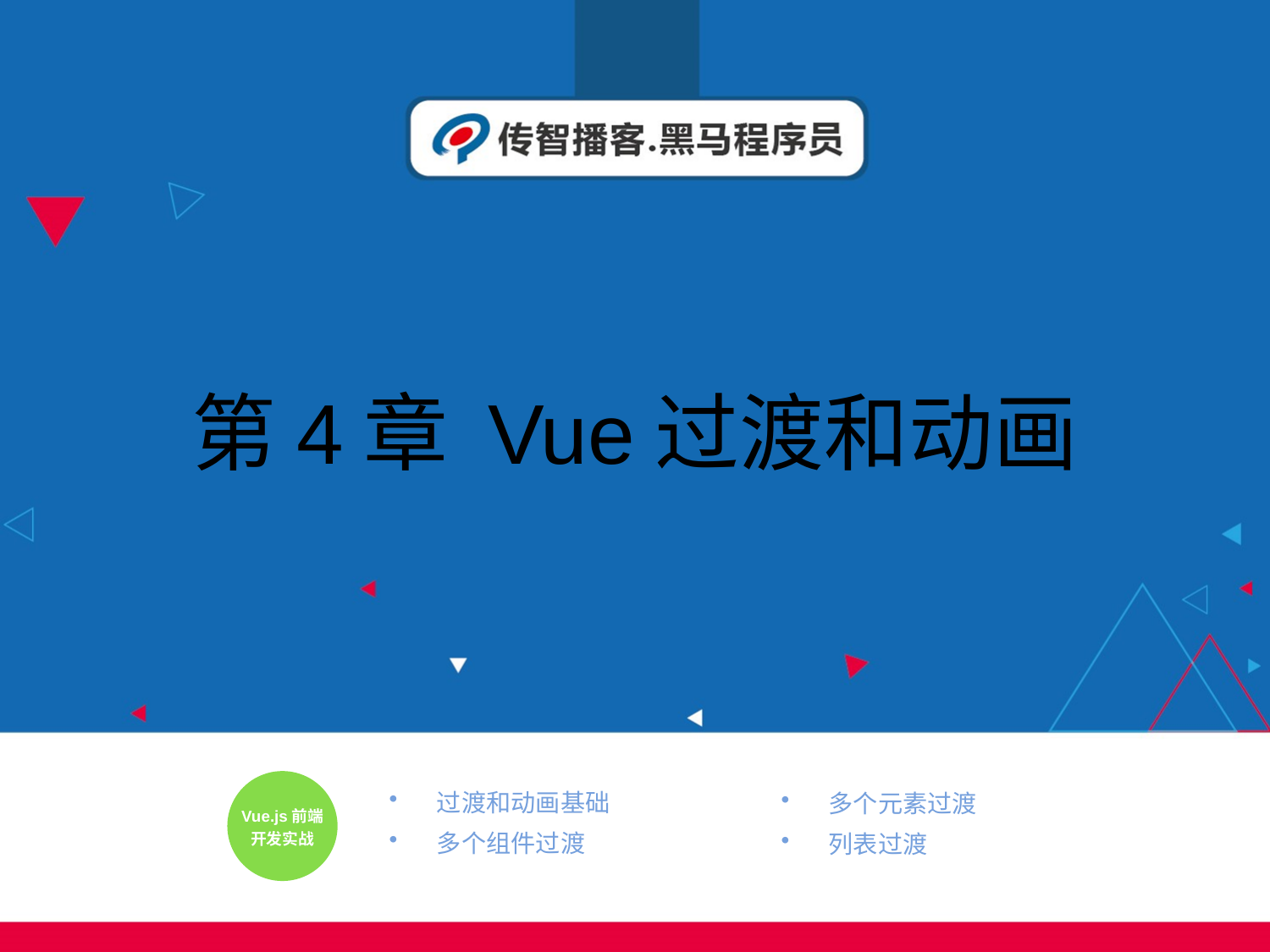

# 第4章 Vue过渡和动画
过渡和动画基础
多个组件过渡
多个元素过渡
列表过渡